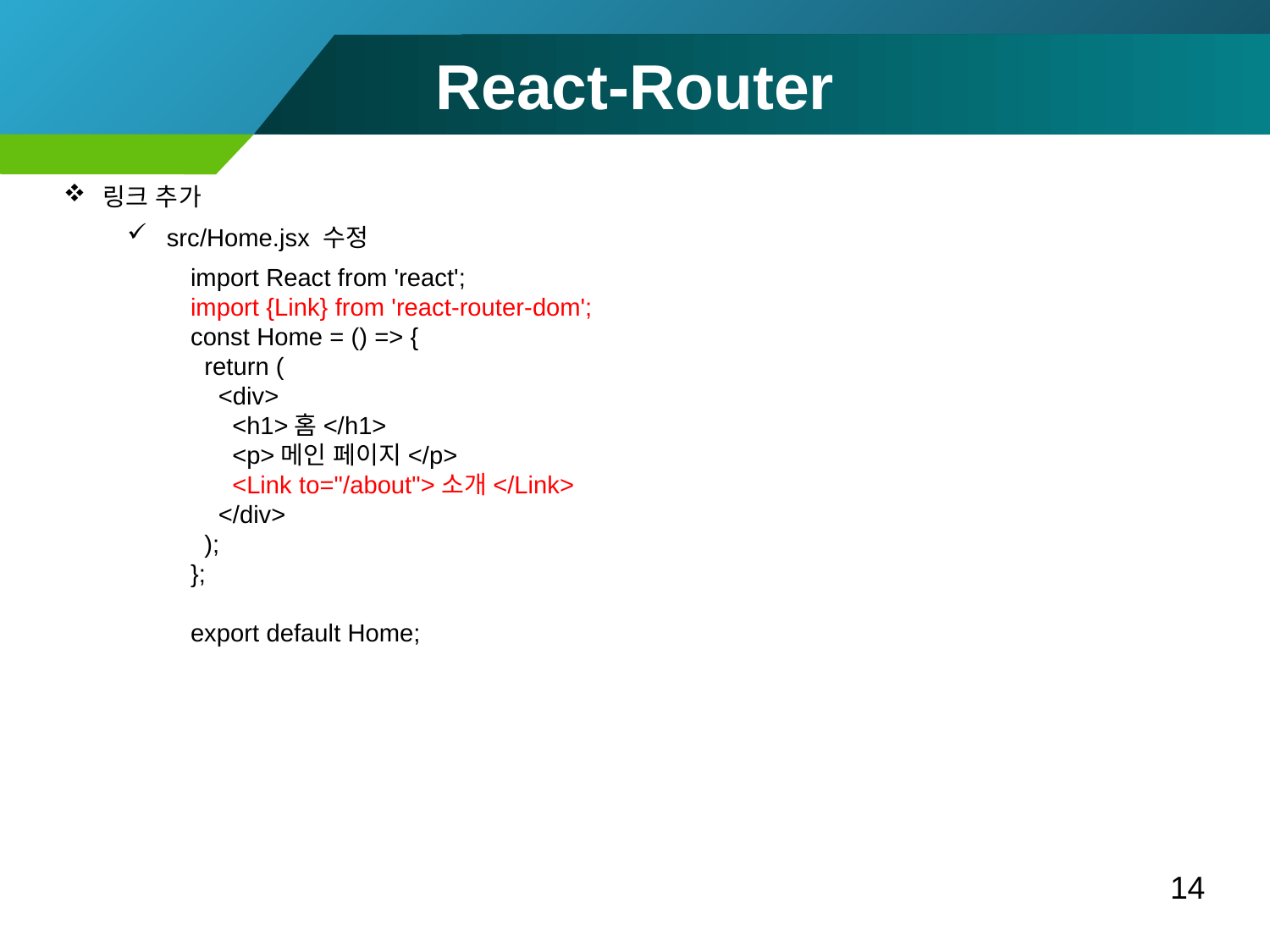

React-Router
링크 추가
src/Home.jsx 수정
import React from 'react';
import {Link} from 'react-router-dom';
const Home = () => {
  return (
    <div>
      <h1>홈</h1>
      <p>메인 페이지</p>
      <Link to="/about">소개</Link>
    </div>
  );
};

export default Home;
14